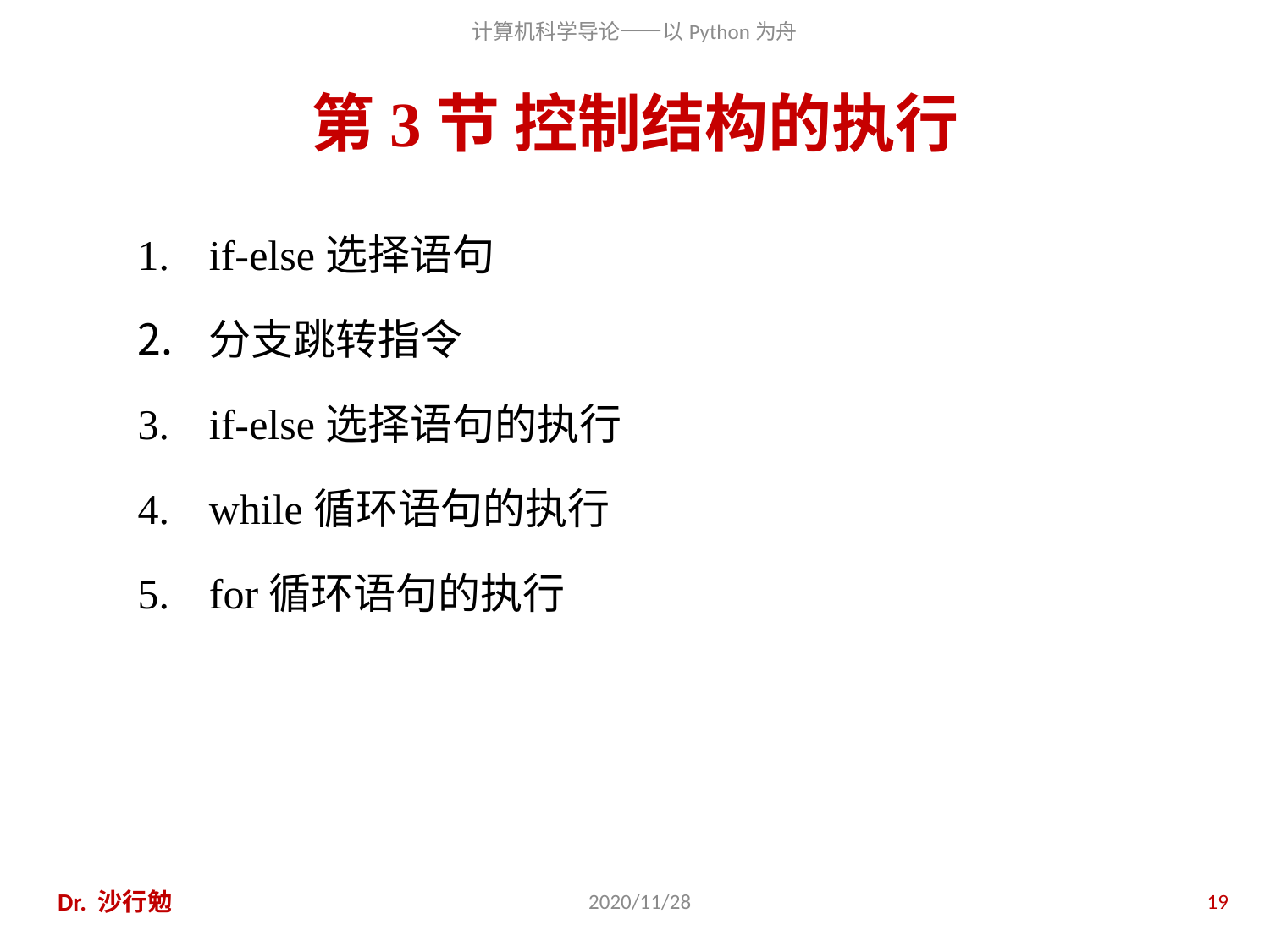

# 第3节 控制结构的执行
if-else选择语句
分支跳转指令
if-else选择语句的执行
while循环语句的执行
for循环语句的执行
Dr. 沙行勉
2020/11/28
19